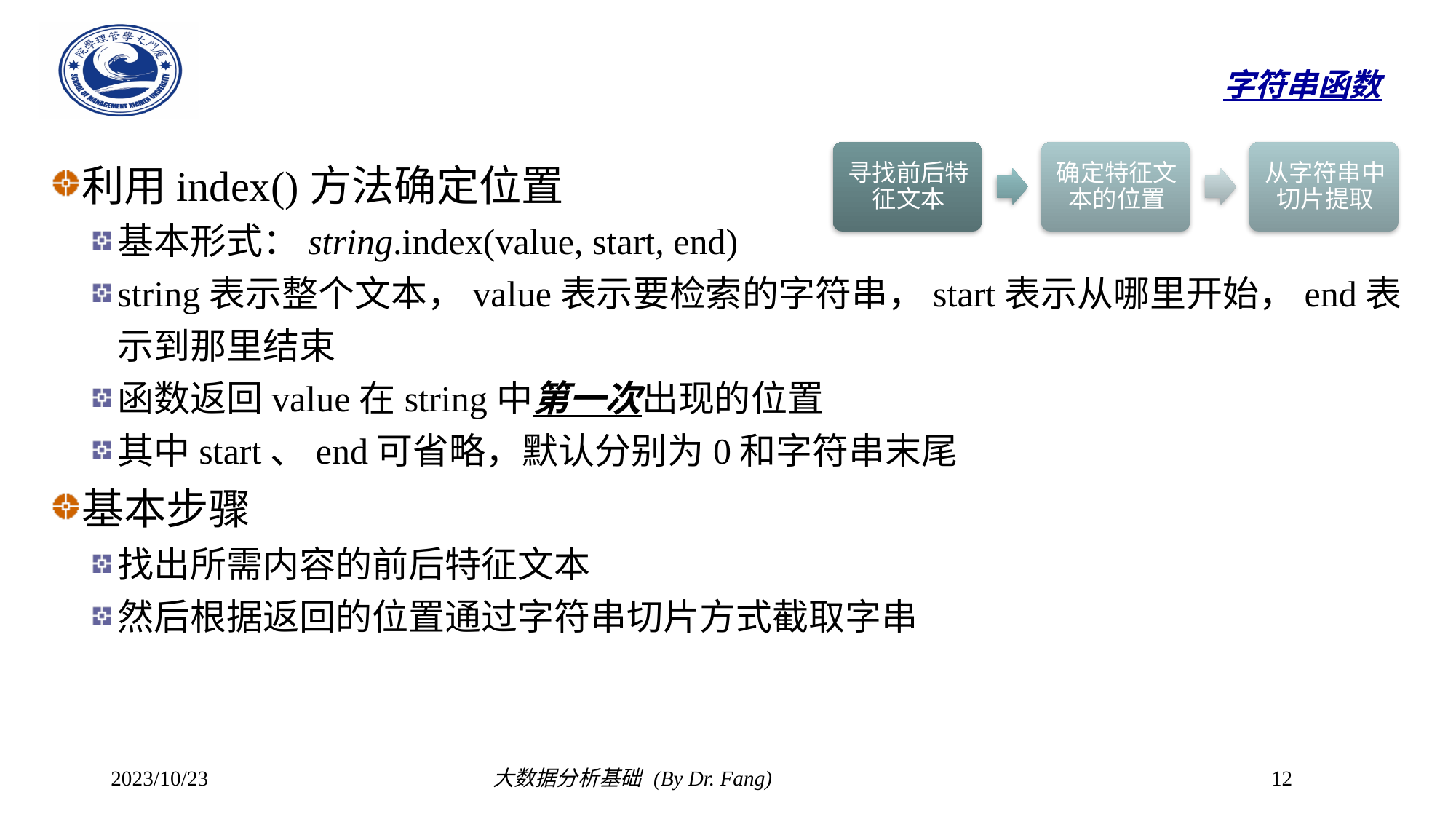

# 字符串函数
寻找前后特征文本

确定特征文本的位置

从字符串中切片提取
利用index()方法确定位置
基本形式：string.index(value, start, end)
string表示整个文本，value表示要检索的字符串，start表示从哪里开始，end表示到那里结束
函数返回value在string中第一次出现的位置
其中start、end可省略，默认分别为0和字符串末尾
基本步骤
找出所需内容的前后特征文本
然后根据返回的位置通过字符串切片方式截取字串

2023/10/23
大数据分析基础 (By Dr. Fang)
12